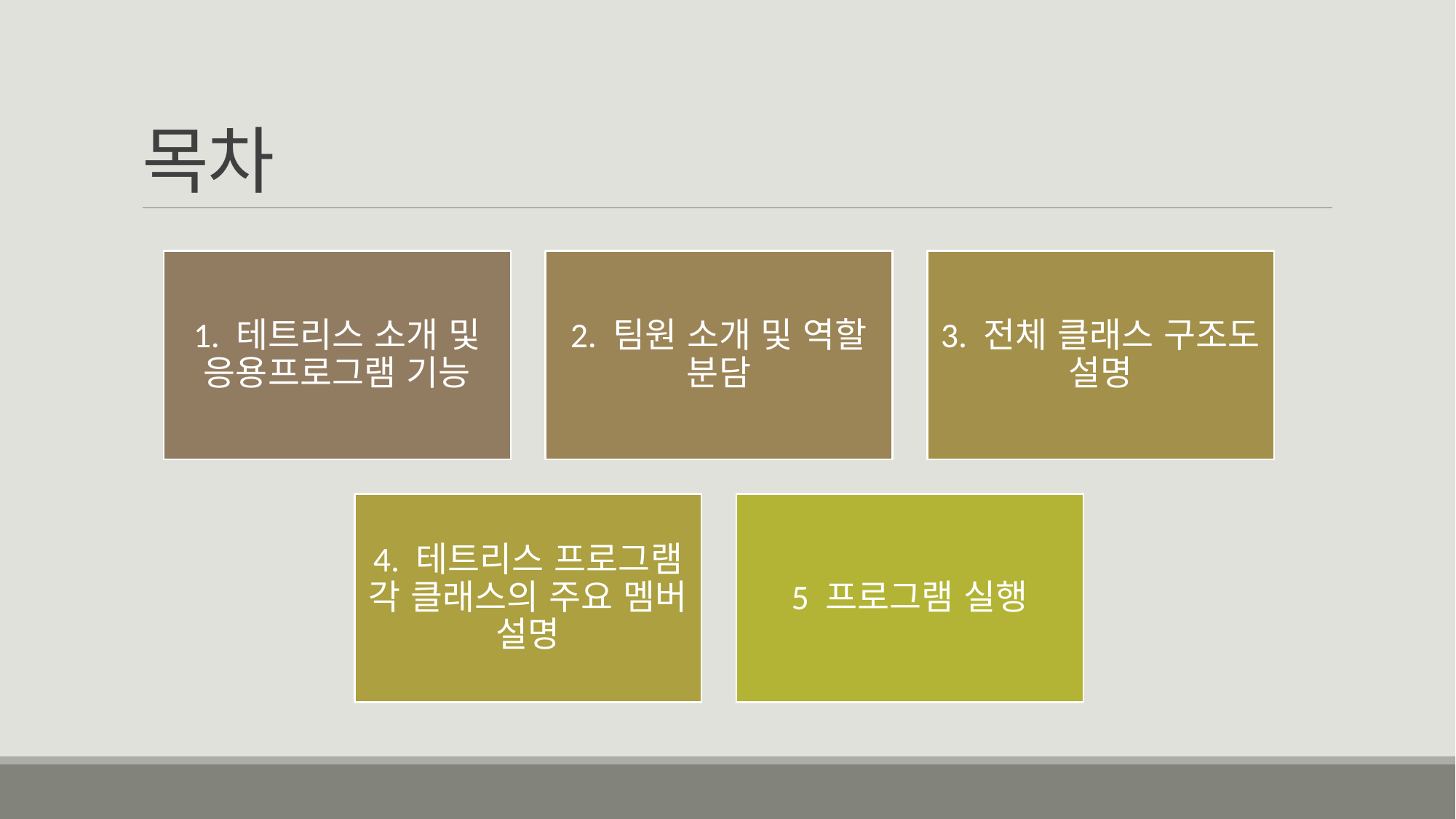

# 목차
1. 테트리스 소개 및 응용프로그램 기능
2. 팀원 소개 및 역할 분담
3. 전체 클래스 구조도 설명
4. 테트리스 프로그램 각 클래스의 주요 멤버 설명
5 프로그램 실행